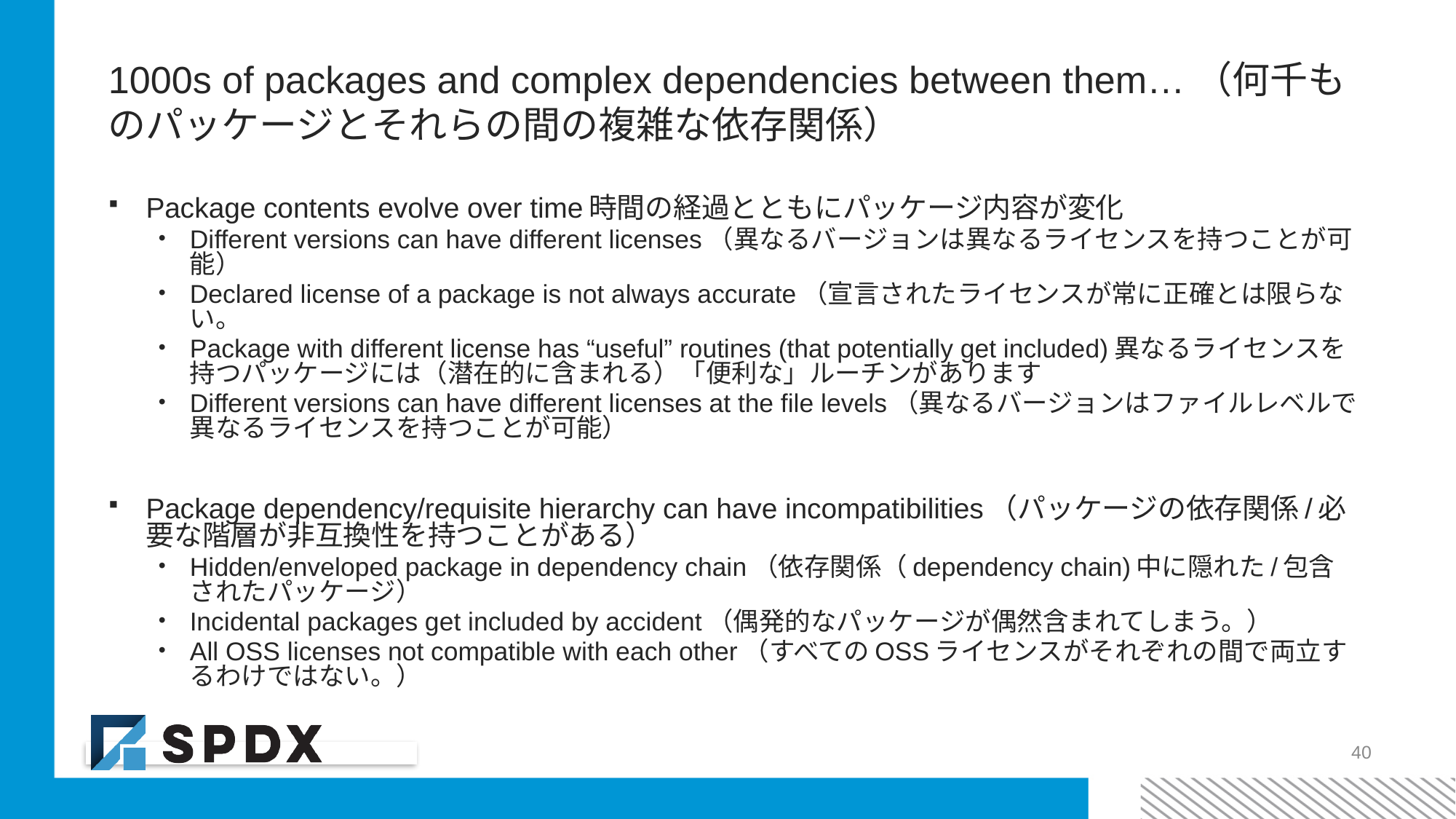

# 1000s of packages and complex dependencies between them…（何千ものパッケージとそれらの間の複雑な依存関係）
Package contents evolve over time時間の経過とともにパッケージ内容が変化
Different versions can have different licenses（異なるバージョンは異なるライセンスを持つことが可能）
Declared license of a package is not always accurate（宣言されたライセンスが常に正確とは限らない。
Package with different license has “useful” routines (that potentially get included)異なるライセンスを持つパッケージには（潜在的に含まれる）「便利な」ルーチンがあります
Different versions can have different licenses at the file levels（異なるバージョンはファイルレベルで異なるライセンスを持つことが可能）

Package dependency/requisite hierarchy can have incompatibilities（パッケージの依存関係/必要な階層が非互換性を持つことがある）
Hidden/enveloped package in dependency chain（依存関係（dependency chain)中に隠れた/包含されたパッケージ）
Incidental packages get included by accident（偶発的なパッケージが偶然含まれてしまう。）
All OSS licenses not compatible with each other（すべてのOSSライセンスがそれぞれの間で両立するわけではない。）
40